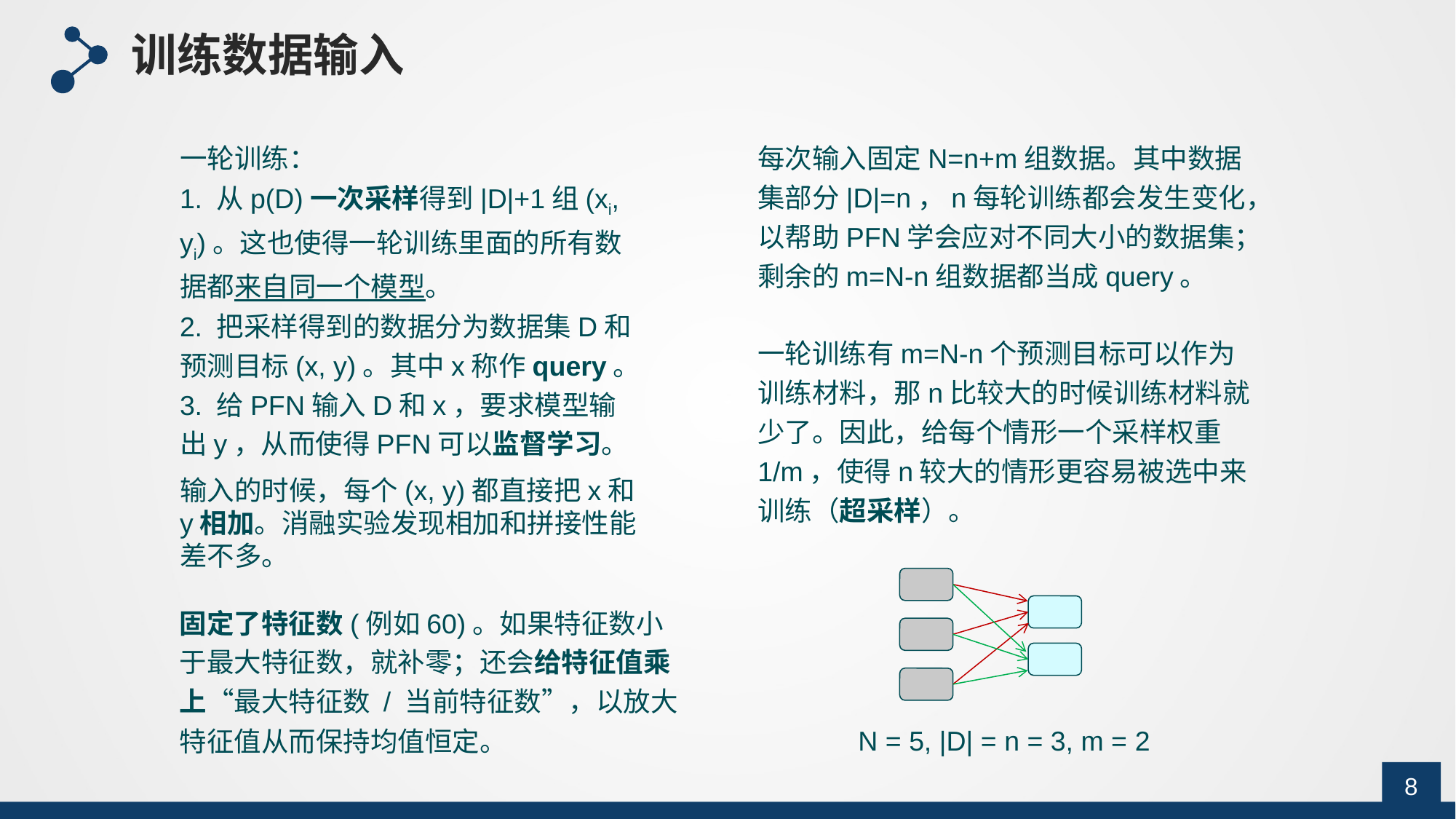

训练数据输入

一轮训练：
1. 从p(D)一次采样得到|D|+1组(xi, yi)。这也使得一轮训练里面的所有数据都来自同一个模型。
2. 把采样得到的数据分为数据集D和预测目标(x, y)。其中x称作query。
3. 给PFN输入D和x，要求模型输出y，从而使得PFN可以监督学习。
每次输入固定N=n+m组数据。其中数据集部分|D|=n，n每轮训练都会发生变化，以帮助PFN学会应对不同大小的数据集；剩余的m=N-n组数据都当成query。
一轮训练有m=N-n个预测目标可以作为训练材料，那n比较大的时候训练材料就少了。因此，给每个情形一个采样权重1/m，使得n较大的情形更容易被选中来训练（超采样）。
输入的时候，每个(x, y)都直接把x和y相加。消融实验发现相加和拼接性能差不多。

固定了特征数(例如60)。如果特征数小于最大特征数，就补零；还会给特征值乘上“最大特征数 / 当前特征数”，以放大特征值从而保持均值恒定。

N = 5, |D| = n = 3, m = 2